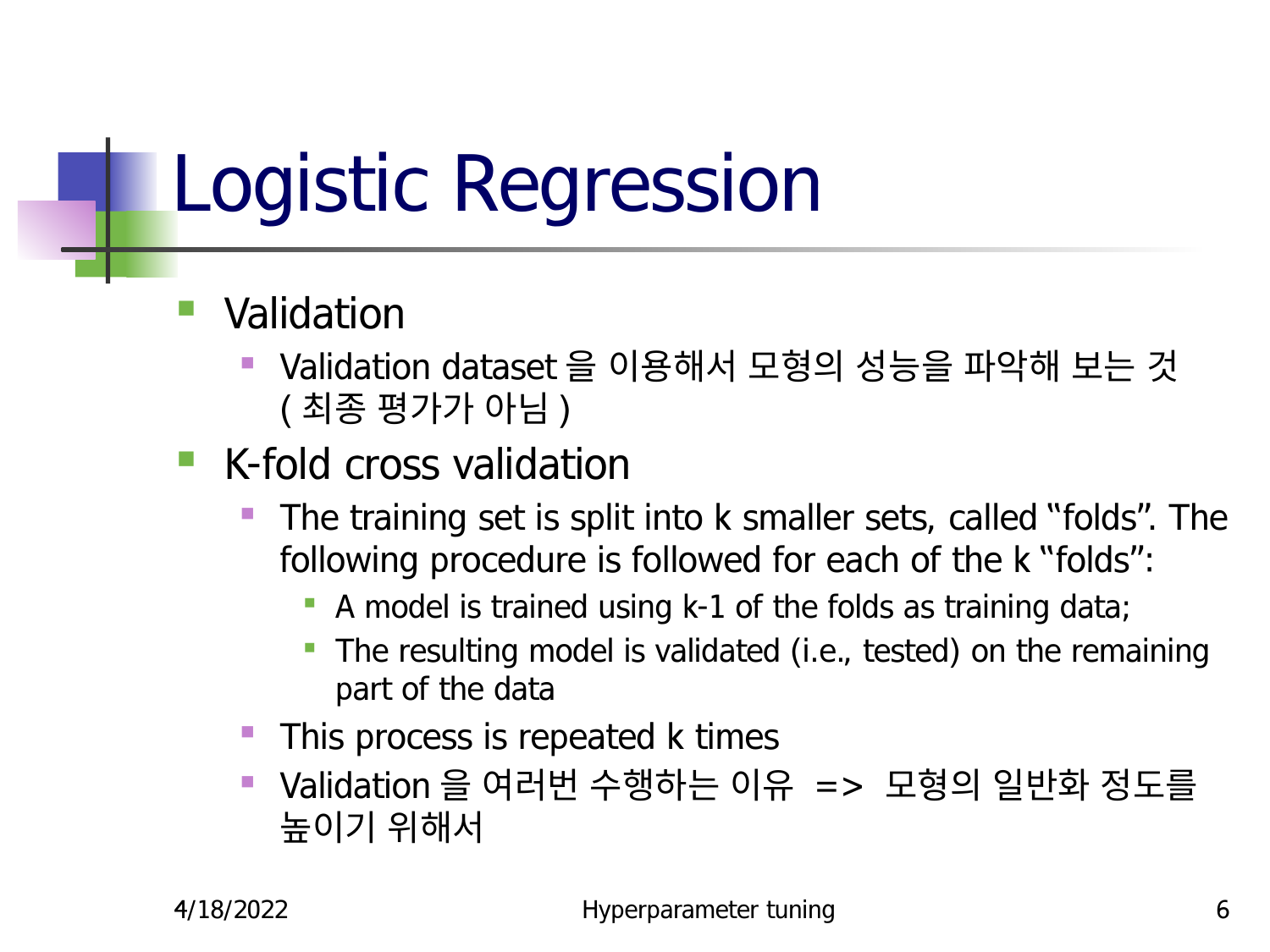

# Logistic Regression
Validation
Validation dataset을 이용해서 모형의 성능을 파악해 보는 것 (최종 평가가 아님)
K-fold cross validation
The training set is split into k smaller sets, called “folds”. The following procedure is followed for each of the k “folds”:
A model is trained using k-1 of the folds as training data;
The resulting model is validated (i.e., tested) on the remaining part of the data
This process is repeated k times
Validation을 여러번 수행하는 이유 => 모형의 일반화 정도를 높이기 위해서
4/18/2022
Hyperparameter tuning
6